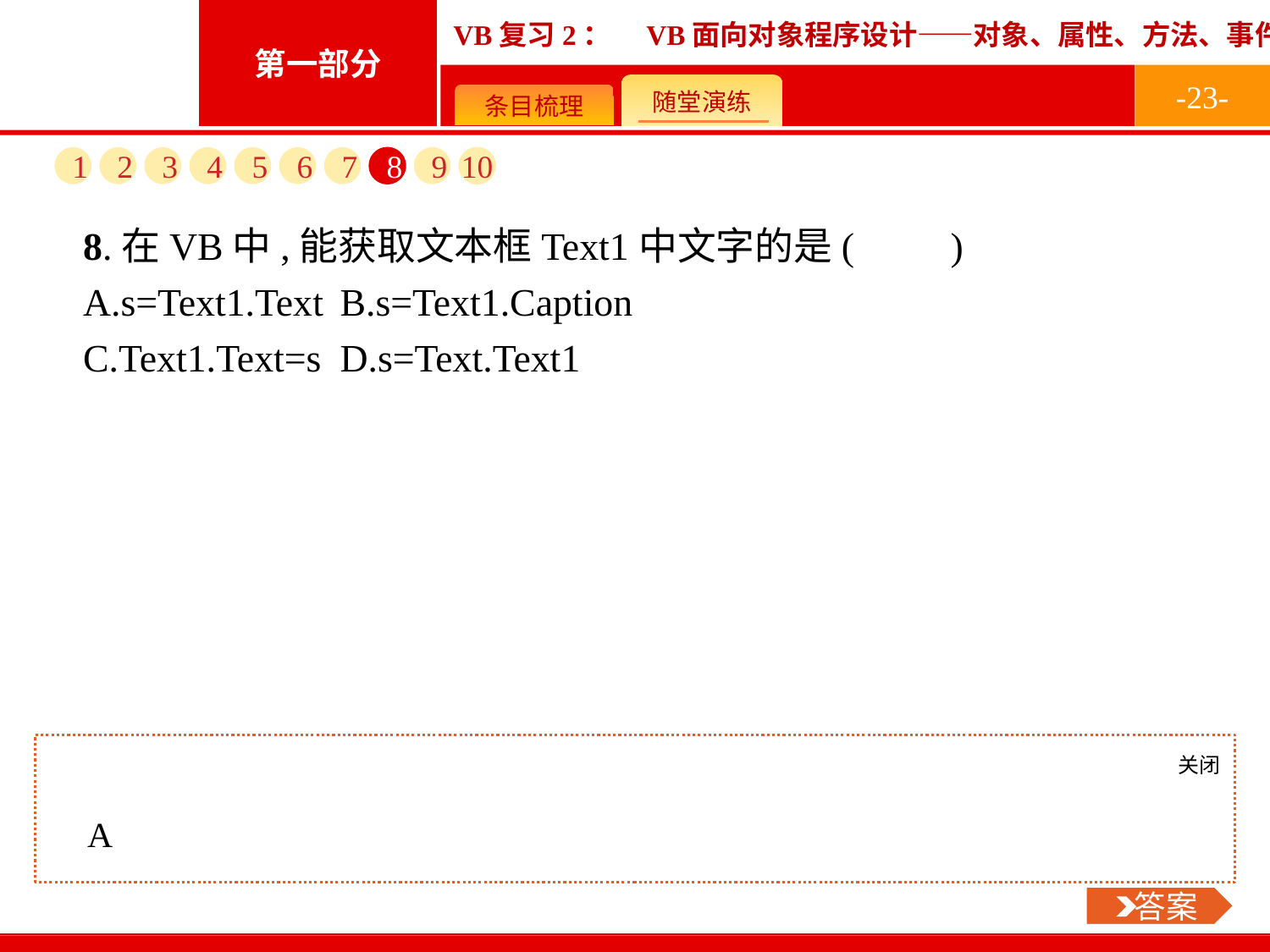

-23-
1
2
3
4
5
6
7
8
9
10
8.在VB中,能获取文本框Text1中文字的是(　　)
A.s=Text1.Text	B.s=Text1.Caption
C.Text1.Text=s	D.s=Text.Text1

关闭
  答案

A
  答案